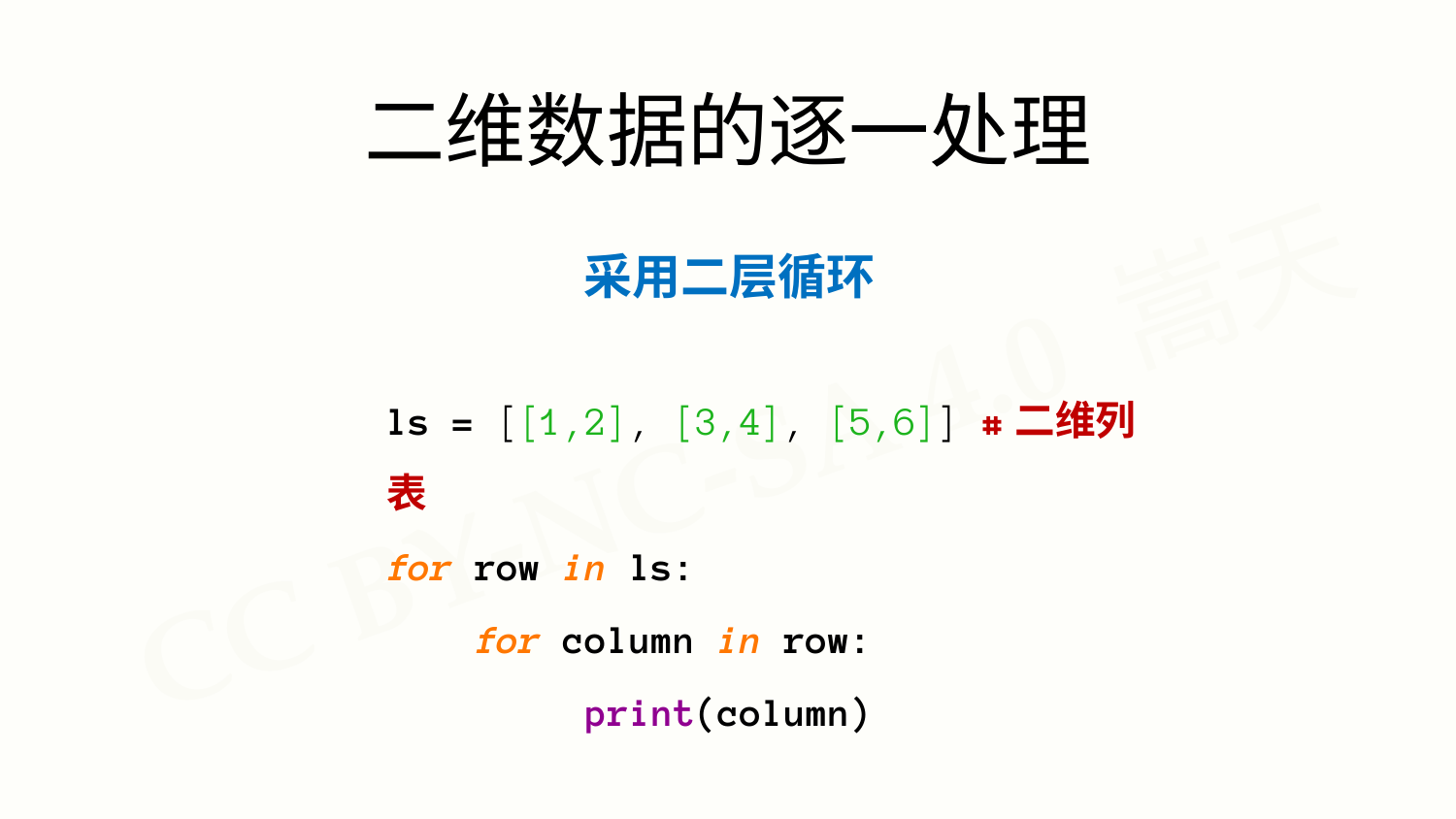

二维数据的逐一处理
采用二层循环
ls = [[1,2], [3,4], [5,6]] #二维列表
for row in ls:
    for column in row:
         print(column)